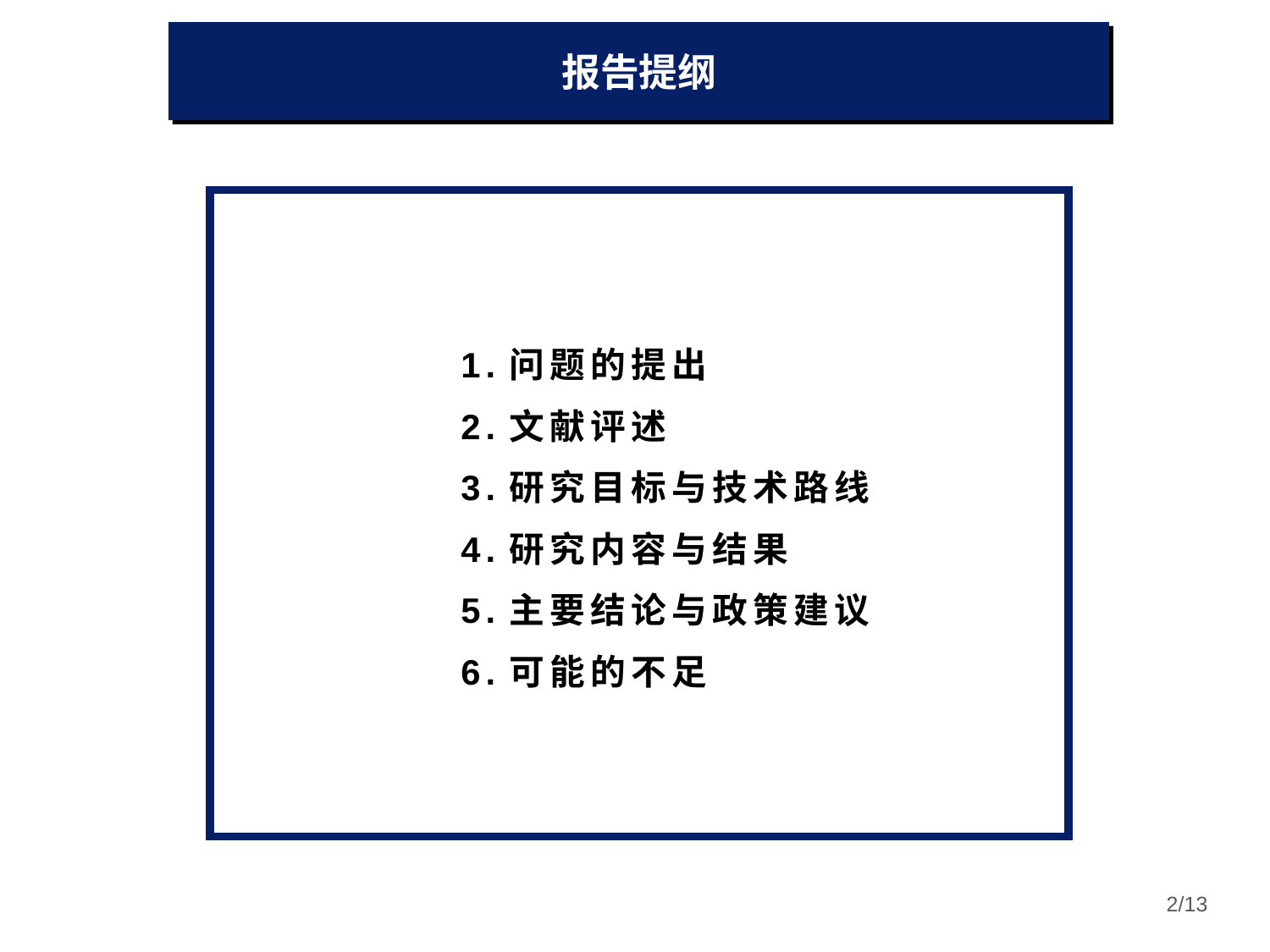

报告提纲
1.问题的提出
2.文献评述
3.研究目标与技术路线
4.研究内容与结果
5.主要结论与政策建议
6.可能的不足